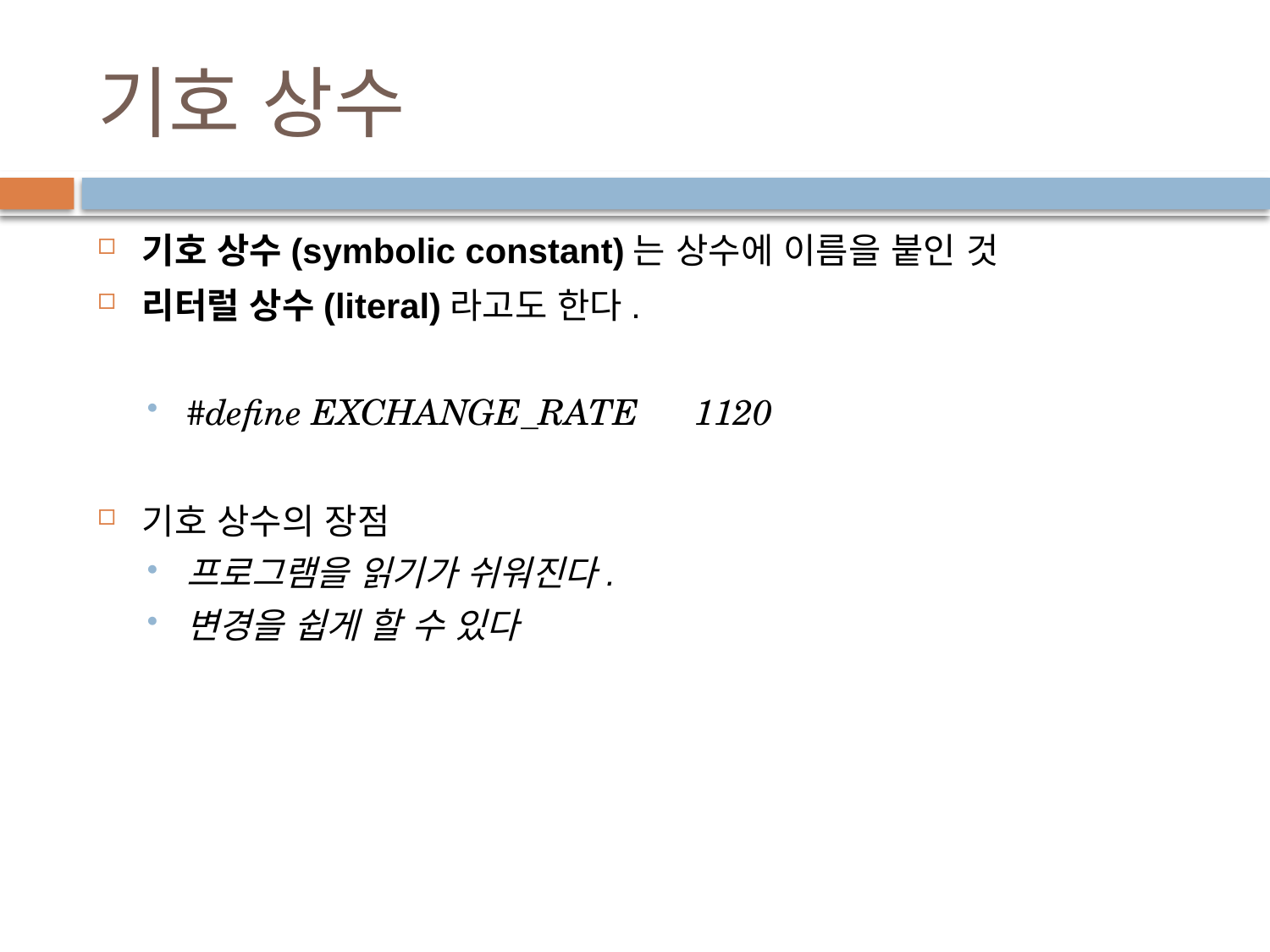

# 기호 상수
기호 상수(symbolic constant)는 상수에 이름을 붙인 것
리터럴 상수(literal)라고도 한다.

#define EXCHANGE_RATE 	1120

기호 상수의 장점
프로그램을 읽기가 쉬워진다.
변경을 쉽게 할 수 있다